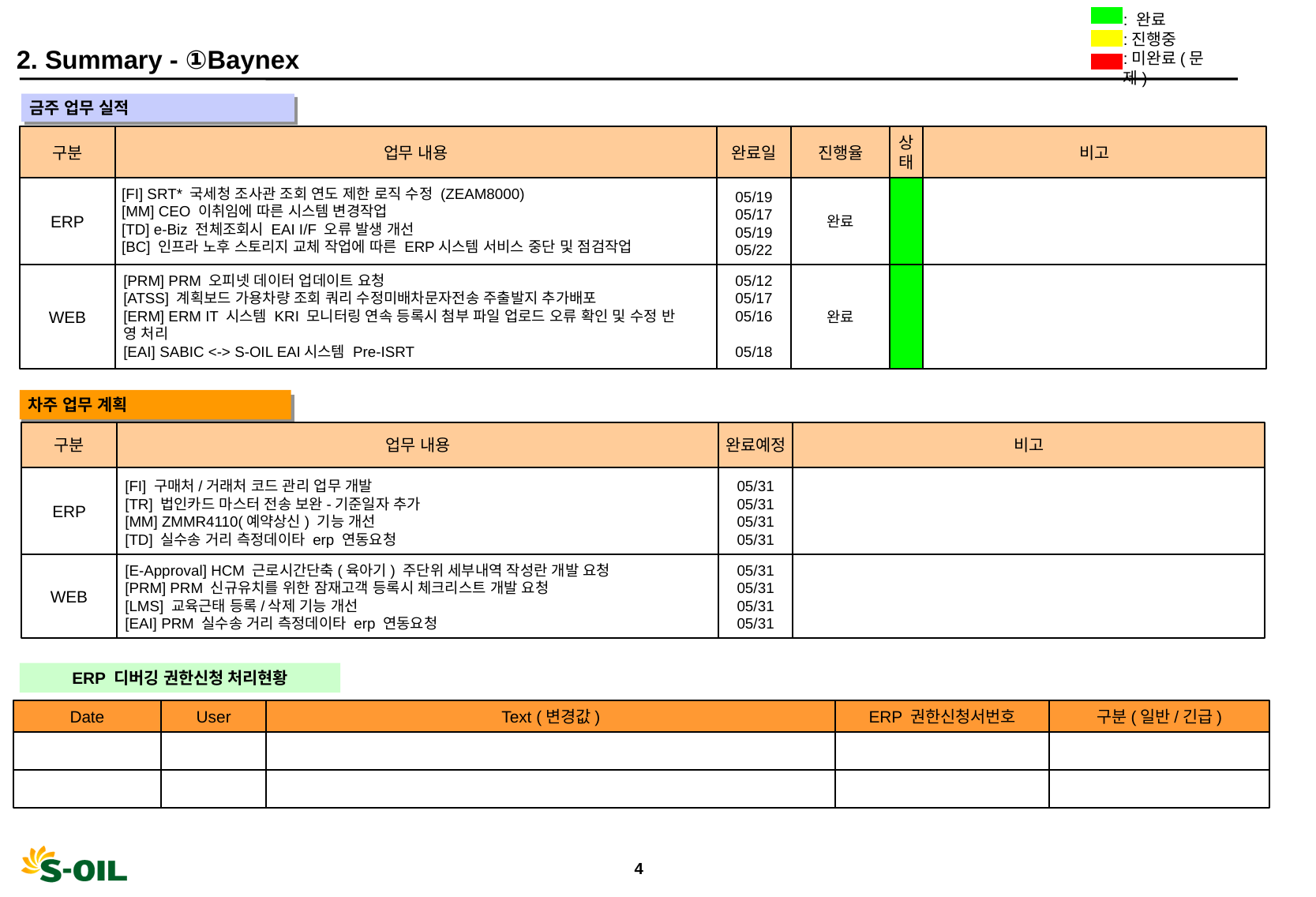

: 완료
:진행중
:미완료(문제)
2. Summary - ①Baynex

 금주 업무 실적
" "
구분
업무 내용
완료일
진행율
상
태
비고

ERP

완료

[FI] SRT* 국세청 조사관 조회 연도 제한 로직 수정 (ZEAM8000)
[MM] CEO 이취임에 따른 시스템 변경작업
[TD] e-Biz 전체조회시 EAI I/F 오류 발생 개선
[BC] 인프라 노후 스토리지 교체 작업에 따른 ERP시스템 서비스 중단 및 점검작업
05/19
05/17
05/19
05/22

WEB

완료

[PRM] PRM 오피넷 데이터 업데이트 요청
[ATSS] 계획보드 가용차량 조회 쿼리 수정미배차문자전송 주출발지 추가배포
[ERM] ERM IT 시스템 KRI 모니터링 연속 등록시 첨부 파일 업로드 오류 확인 및 수정 반
영 처리
[EAI] SABIC <-> S-OIL EAI시스템 Pre-ISRT
05/12
05/17
05/16
05/18

 차주 업무 계획
" "
구분
업무 내용
완료예정
비고

ERP

[FI] 구매처/거래처 코드 관리 업무 개발
[TR] 법인카드 마스터 전송 보완-기준일자 추가
[MM] ZMMR4110(예약상신) 기능 개선
[TD] 실수송 거리 측정데이타 erp 연동요청
05/31
05/31
05/31
05/31

WEB

[E-Approval] HCM 근로시간단축(육아기) 주단위 세부내역 작성란 개발 요청
[PRM] PRM 신규유치를 위한 잠재고객 등록시 체크리스트 개발 요청
[LMS] 교육근태 등록/삭제 기능 개선
[EAI] PRM 실수송 거리 측정데이타 erp 연동요청
05/31
05/31
05/31
05/31

ERP 디버깅 권한신청 처리현황
Date
User
Text (변경값)
ERP 권한신청서번호
구분(일반/긴급)